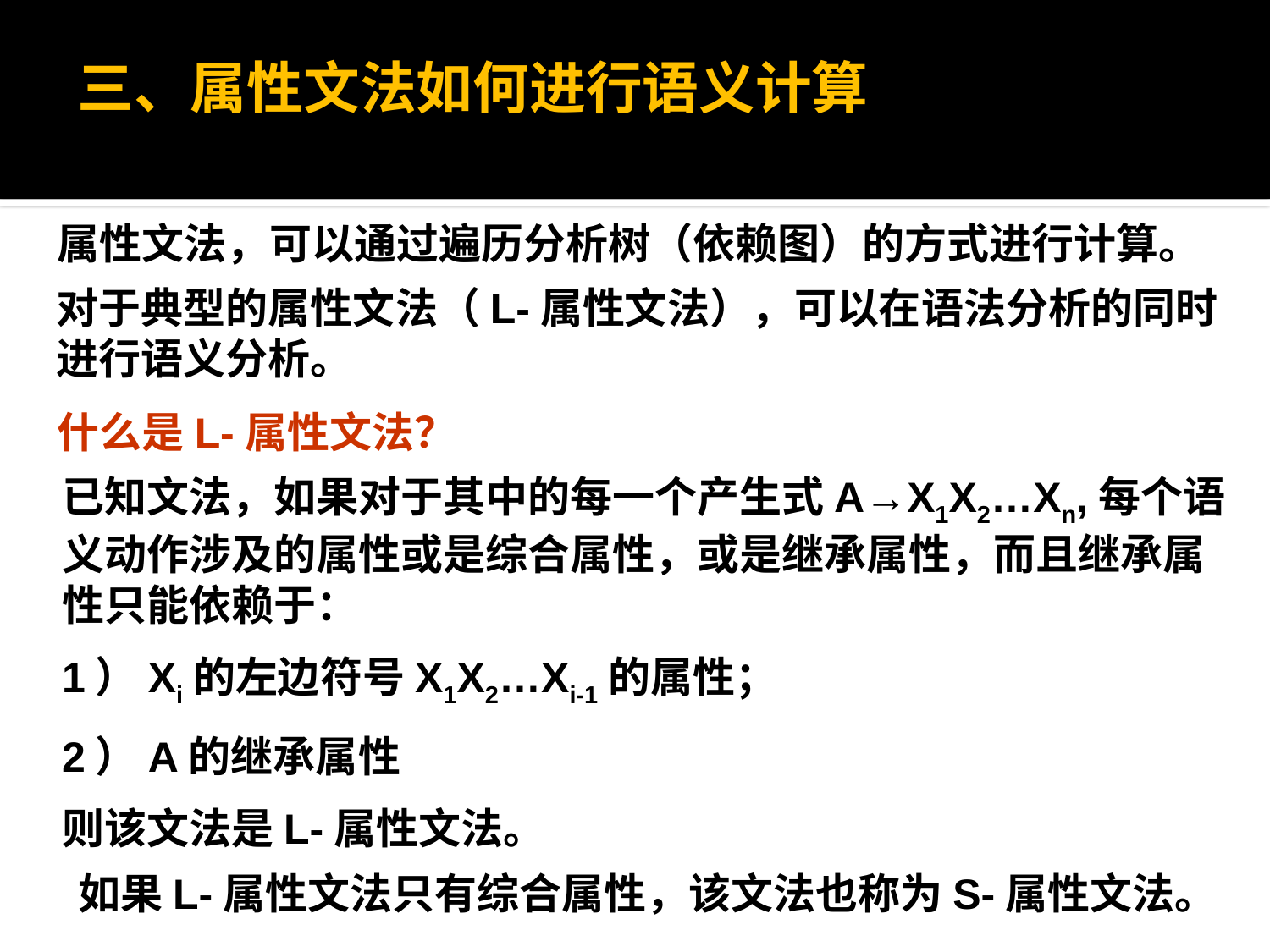

三、属性文法如何进行语义计算
属性文法，可以通过遍历分析树（依赖图）的方式进行计算。
对于典型的属性文法（L-属性文法），可以在语法分析的同时进行语义分析。
什么是L-属性文法？
已知文法，如果对于其中的每一个产生式A→X1X2…Xn,每个语义动作涉及的属性或是综合属性，或是继承属性，而且继承属性只能依赖于：
1）Xi的左边符号X1X2…Xi-1的属性；
2）A的继承属性
则该文法是L-属性文法。
如果L-属性文法只有综合属性，该文法也称为S-属性文法。